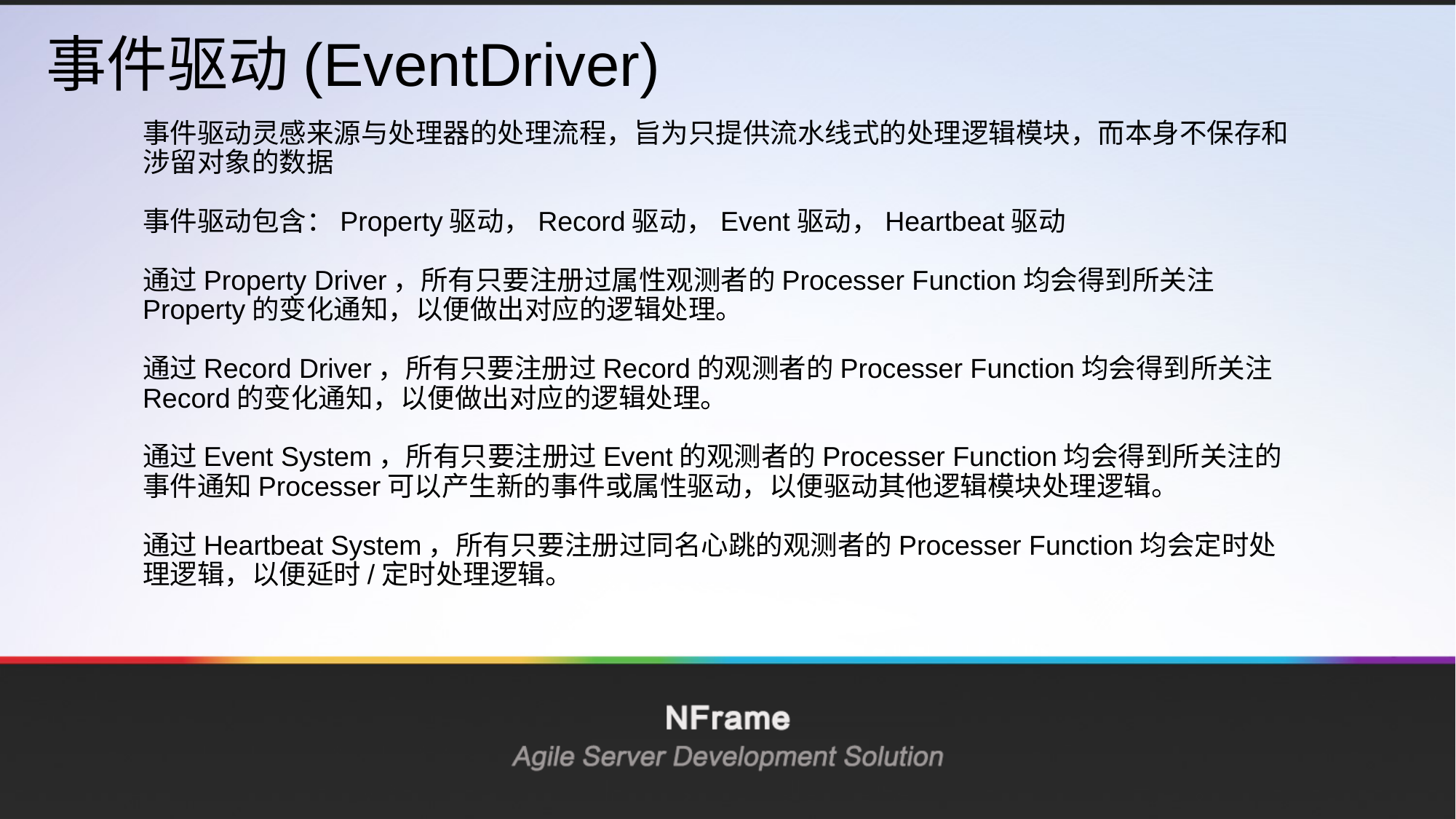

事件驱动(EventDriver)
事件驱动灵感来源与处理器的处理流程，旨为只提供流水线式的处理逻辑模块，而本身不保存和涉留对象的数据

事件驱动包含：Property驱动，Record驱动，Event驱动，Heartbeat驱动

通过Property Driver，所有只要注册过属性观测者的Processer Function均会得到所关注Property的变化通知，以便做出对应的逻辑处理。

通过Record Driver，所有只要注册过Record的观测者的Processer Function均会得到所关注Record的变化通知，以便做出对应的逻辑处理。

通过Event System，所有只要注册过Event的观测者的Processer Function均会得到所关注的事件通知Processer可以产生新的事件或属性驱动，以便驱动其他逻辑模块处理逻辑。

通过Heartbeat System，所有只要注册过同名心跳的观测者的Processer Function均会定时处理逻辑，以便延时/定时处理逻辑。